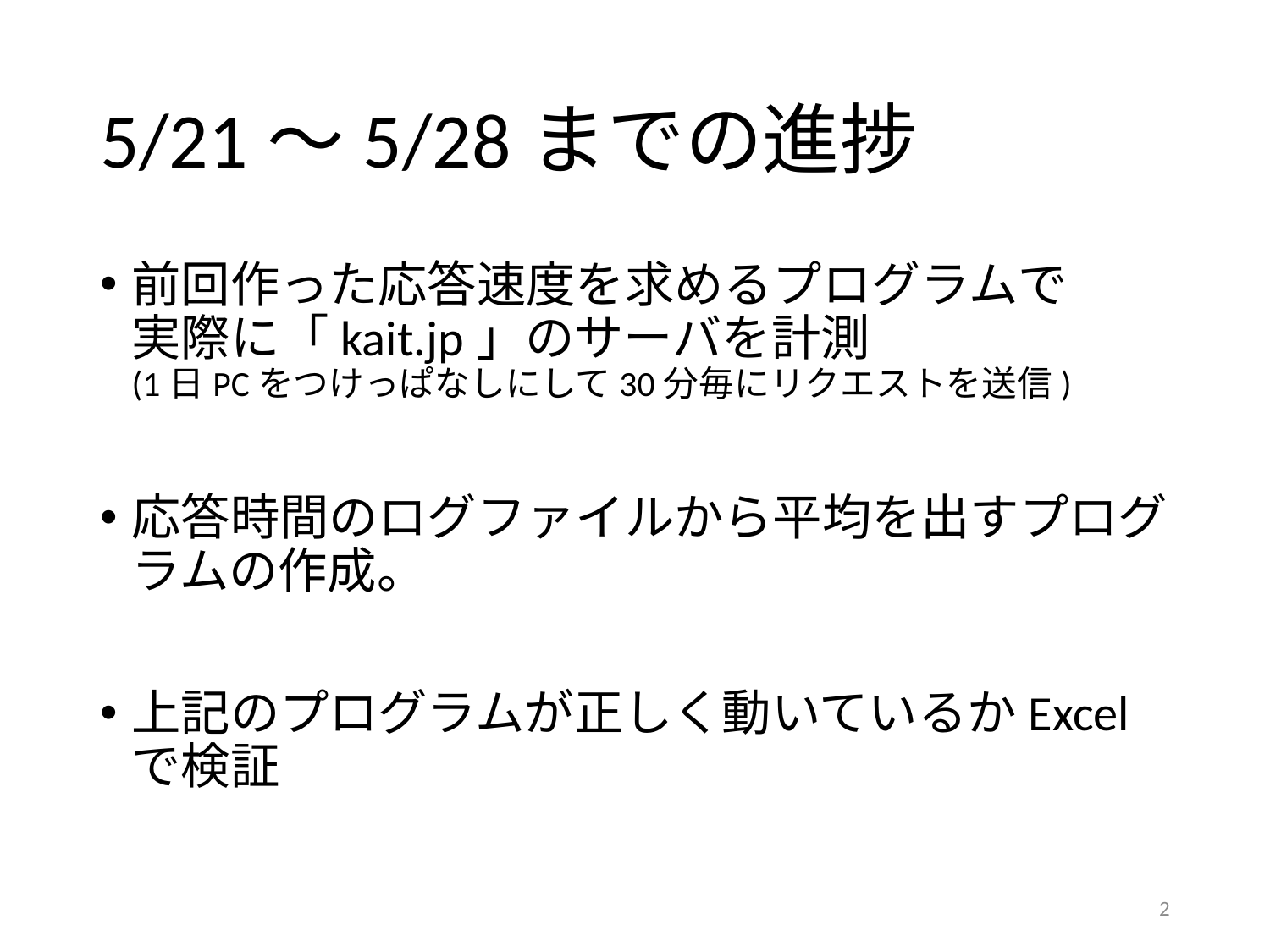

# 5/21～5/28までの進捗
前回作った応答速度を求めるプログラムで
実際に「kait.jp」のサーバを計測
(1日PCをつけっぱなしにして30分毎にリクエストを送信)

応答時間のログファイルから平均を出すプログラムの作成。

上記のプログラムが正しく動いているかExcelで検証

2